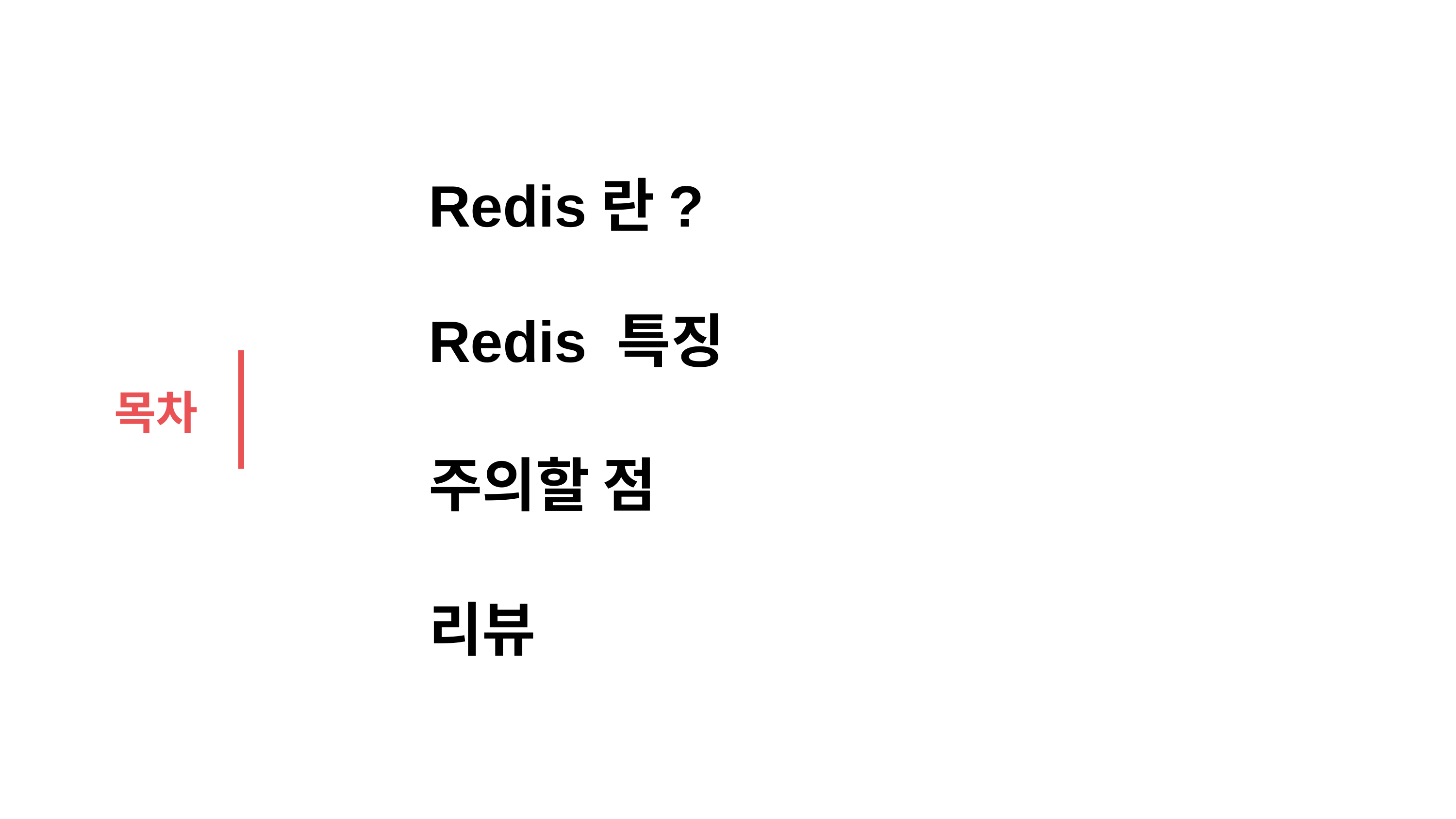

Redis란?
Redis 특징
목차

주의할 점
리뷰